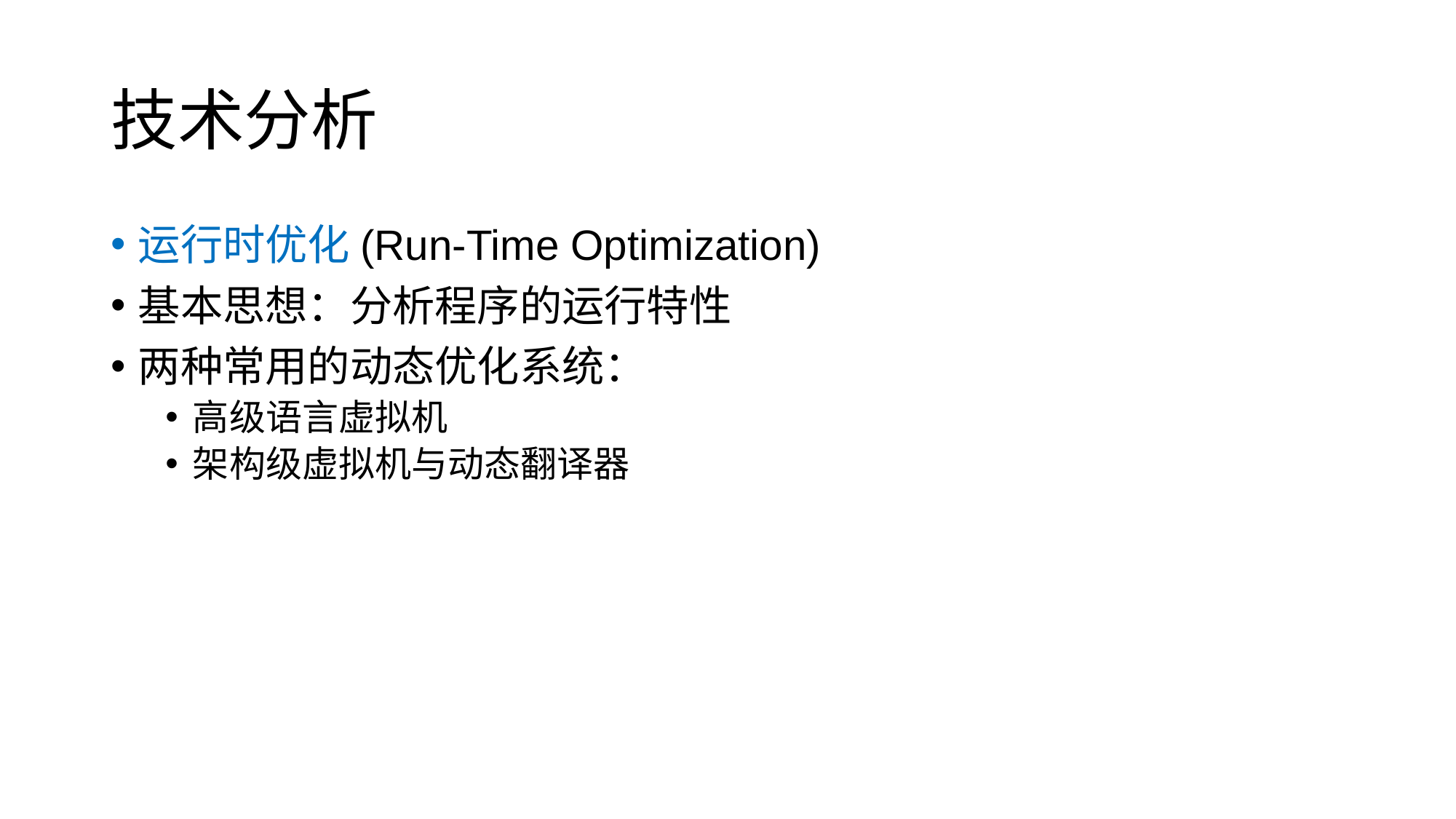

# 技术分析
运行时优化(Run-Time Optimization)
基本思想：分析程序的运行特性
两种常用的动态优化系统：
高级语言虚拟机
架构级虚拟机与动态翻译器